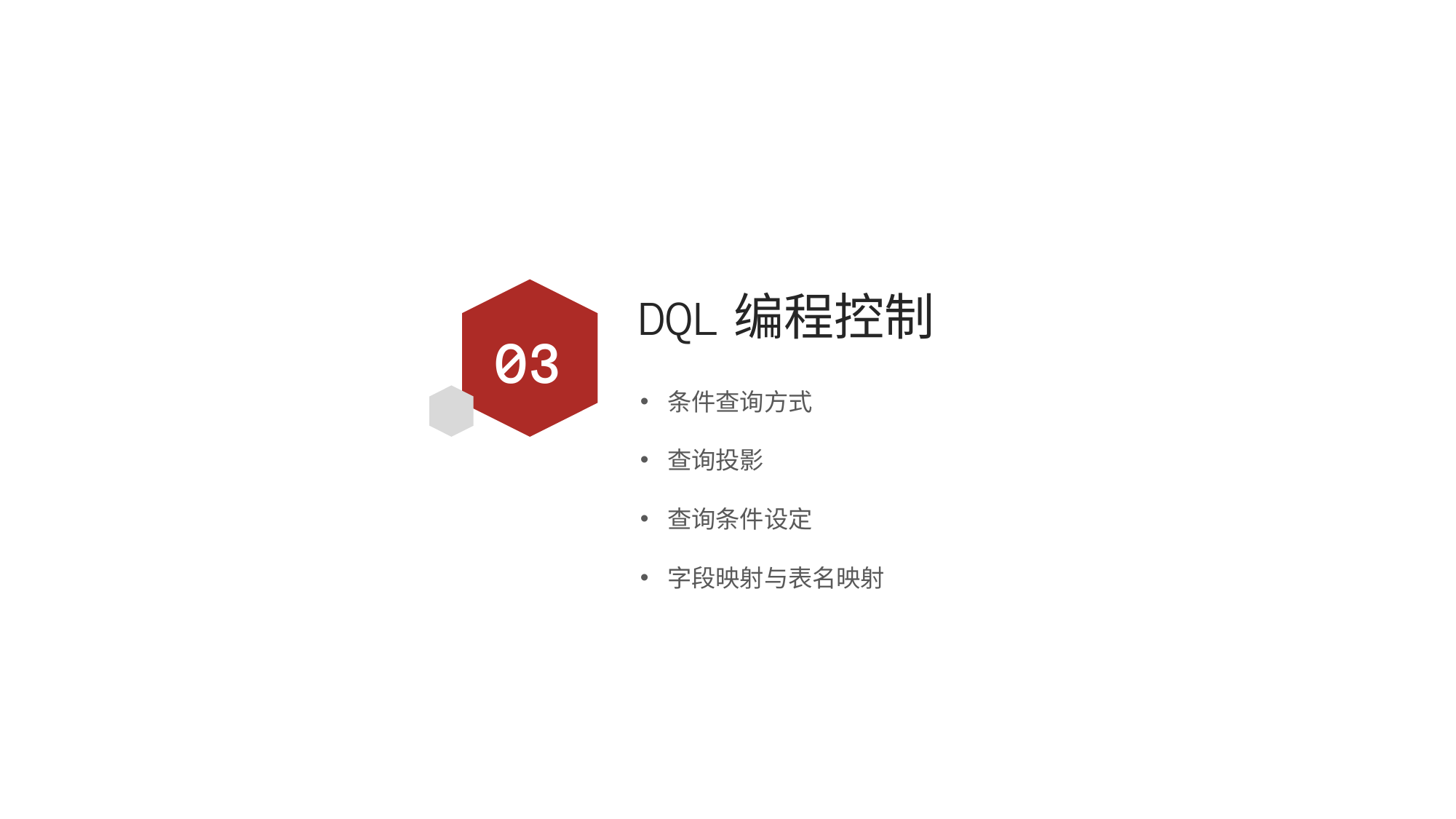

# DQL编程控制
03
条件查询方式
查询投影
查询条件设定
字段映射与表名映射